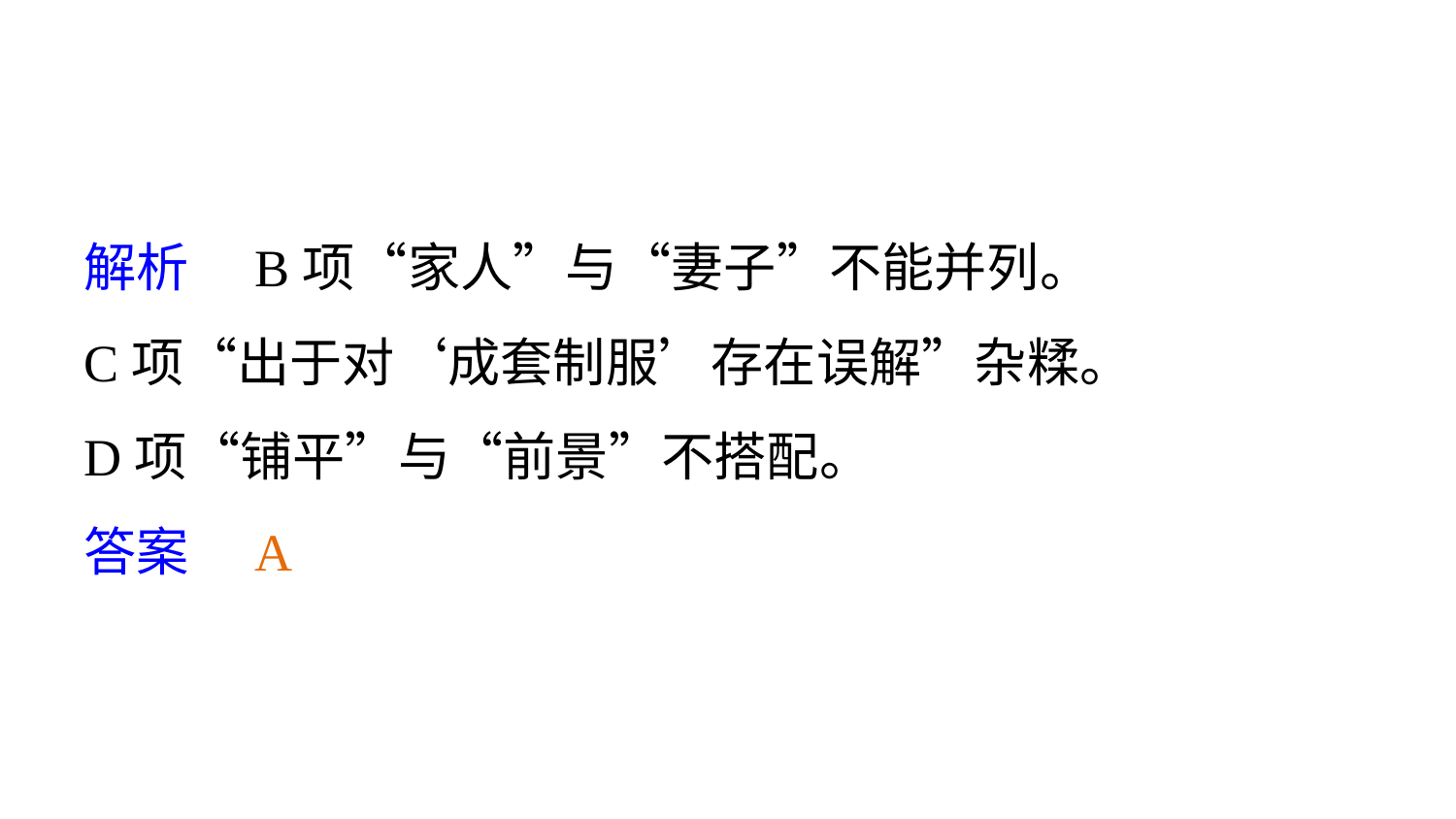

解析　B项“家人”与“妻子”不能并列。
C项“出于对‘成套制服’存在误解”杂糅。
D项“铺平”与“前景”不搭配。
答案　A